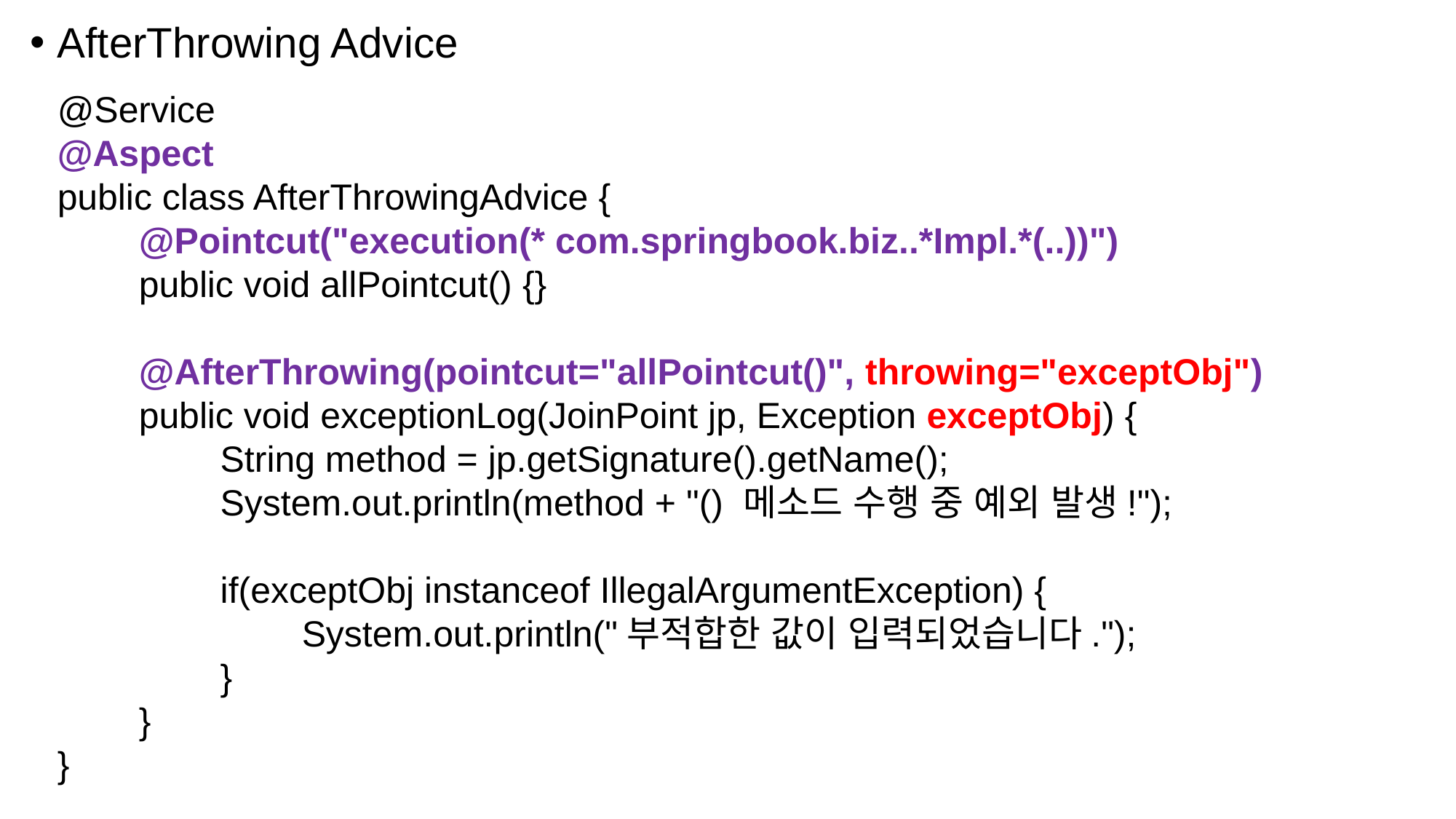

AfterThrowing Advice
@Service
@Aspect
public class AfterThrowingAdvice {
        @Pointcut("execution(* com.springbook.biz..*Impl.*(..))")
        public void allPointcut() {}

        @AfterThrowing(pointcut="allPointcut()", throwing="exceptObj")
        public void exceptionLog(JoinPoint jp, Exception exceptObj) {
                String method = jp.getSignature().getName();
                System.out.println(method + "() 메소드 수행 중 예외 발생!");

                if(exceptObj instanceof IllegalArgumentException) {
                        System.out.println("부적합한 값이 입력되었습니다.");
                }
        }
}